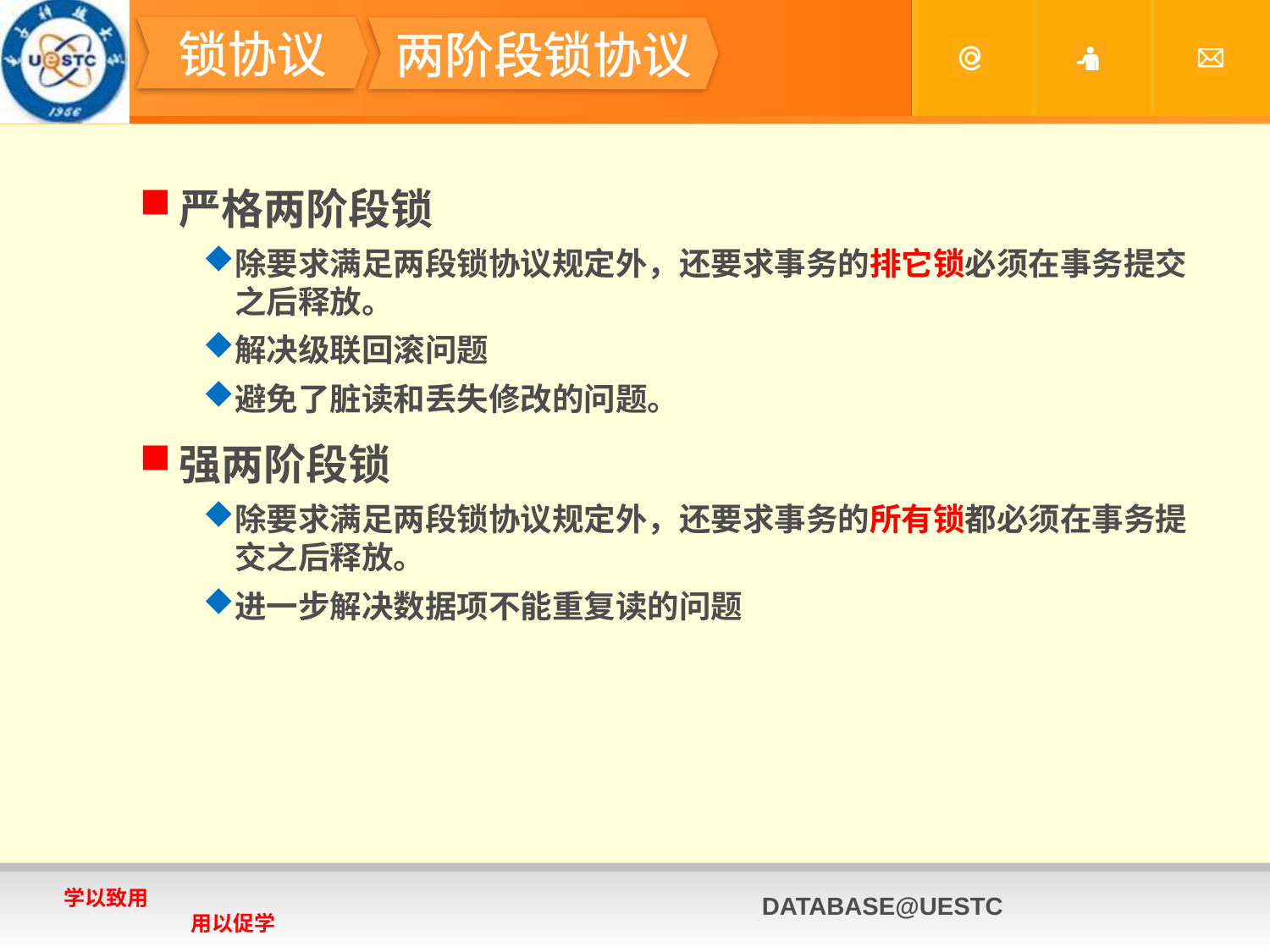

#
锁协议
两阶段锁协议
严格两阶段锁
除要求满足两段锁协议规定外，还要求事务的排它锁必须在事务提交之后释放。
解决级联回滚问题
避免了脏读和丢失修改的问题。
强两阶段锁
除要求满足两段锁协议规定外，还要求事务的所有锁都必须在事务提交之后释放。
进一步解决数据项不能重复读的问题